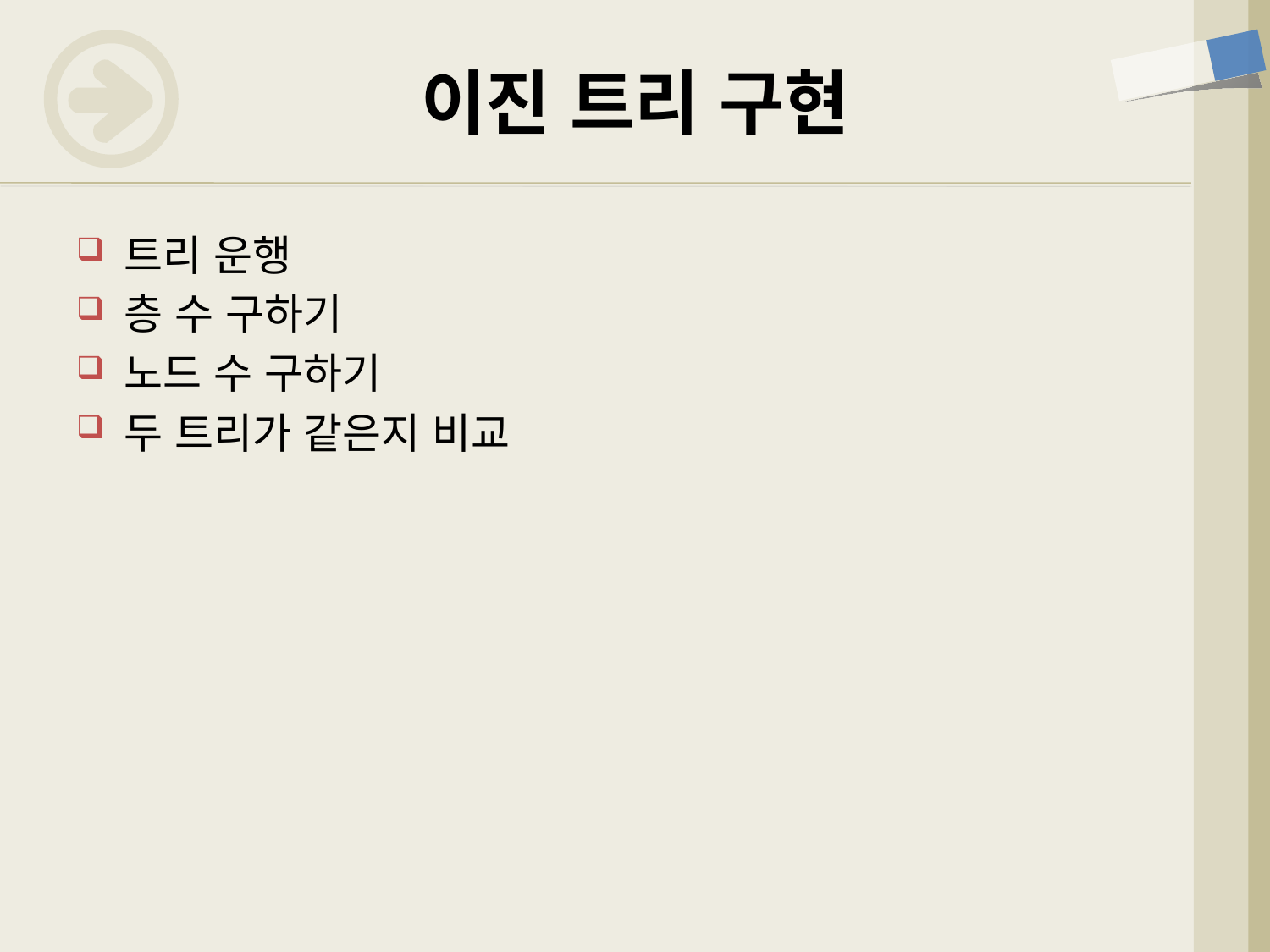

# 이진 트리 구현
트리 운행
층 수 구하기
노드 수 구하기
두 트리가 같은지 비교